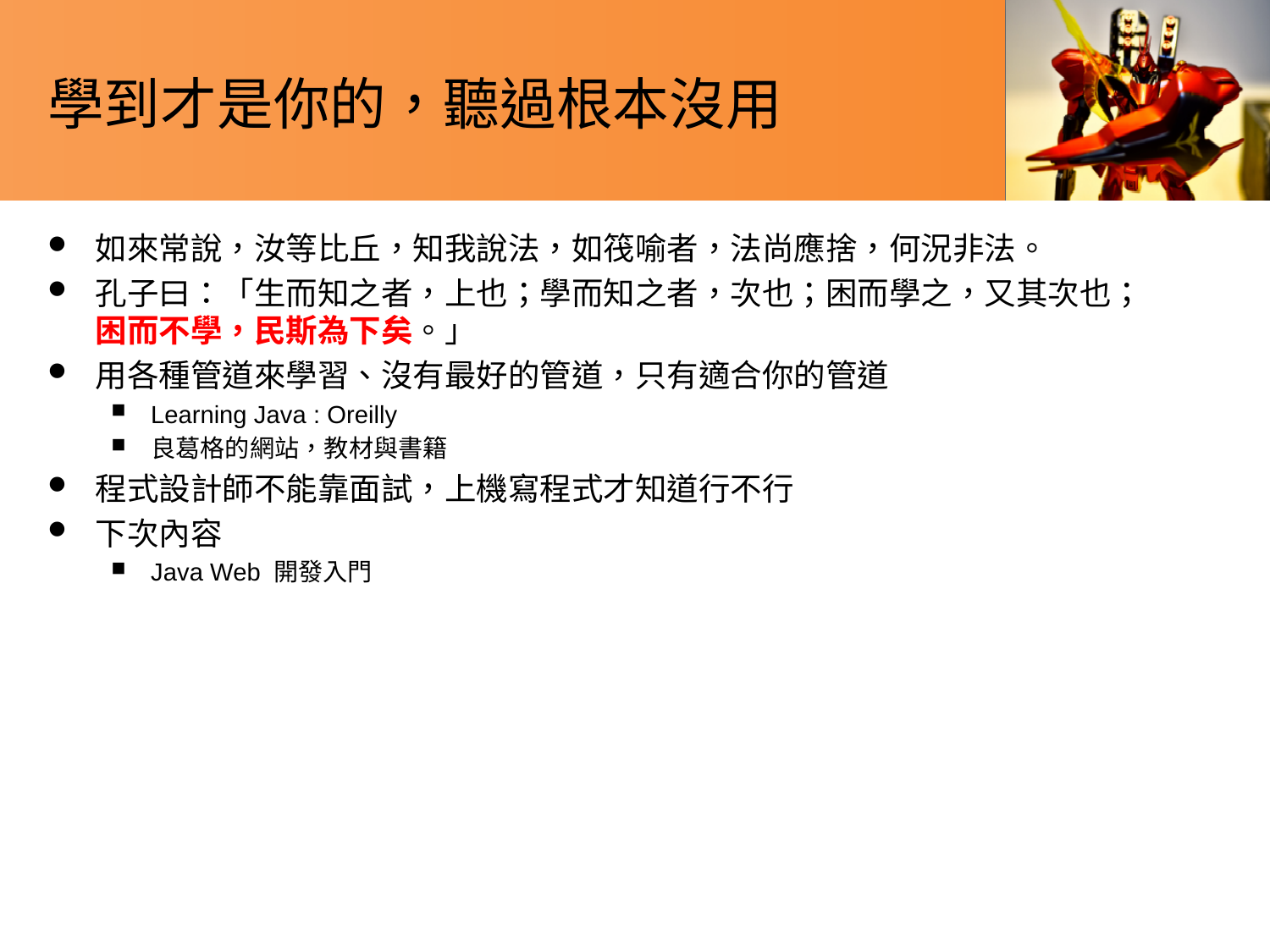

# 學到才是你的，聽過根本沒用
如來常說，汝等比丘，知我說法，如筏喻者，法尚應捨，何況非法。
孔子曰：「生而知之者，上也；學而知之者，次也；困而學之，又其次也；困而不學，民斯為下矣。」
用各種管道來學習、沒有最好的管道，只有適合你的管道
Learning Java : Oreilly
良葛格的網站，教材與書籍
程式設計師不能靠面試，上機寫程式才知道行不行
下次內容
Java Web 開發入門